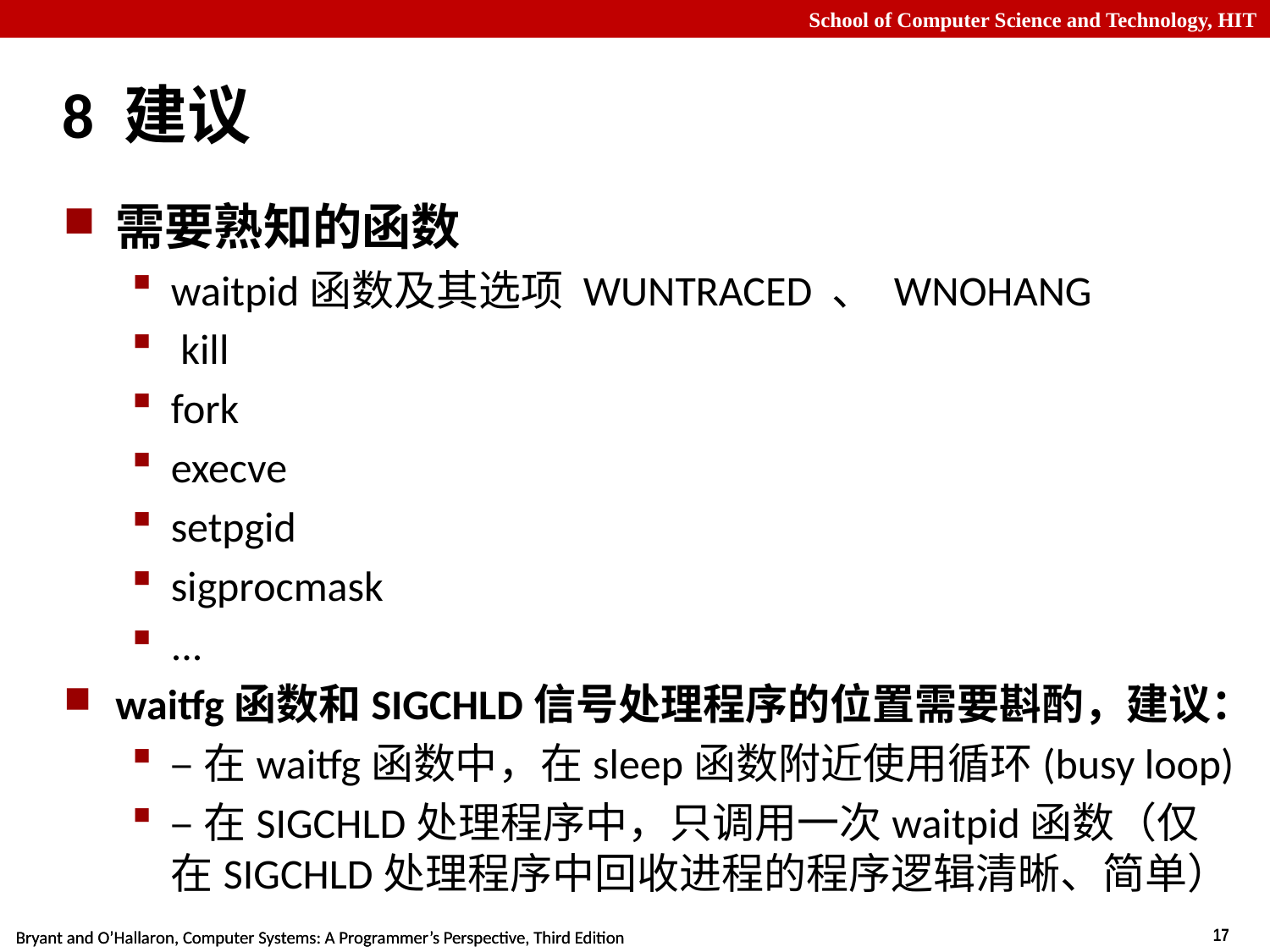

# 8 建议
需要熟知的函数
waitpid函数及其选项 WUNTRACED 、 WNOHANG
 kill
fork
execve
setpgid
sigprocmask
...
waitfg函数和SIGCHLD信号处理程序的位置需要斟酌，建议：
–在waitfg函数中，在sleep函数附近使用循环(busy loop)
–在SIGCHLD处理程序中，只调用一次waitpid函数（仅在SIGCHLD处理程序中回收进程的程序逻辑清晰、简单）